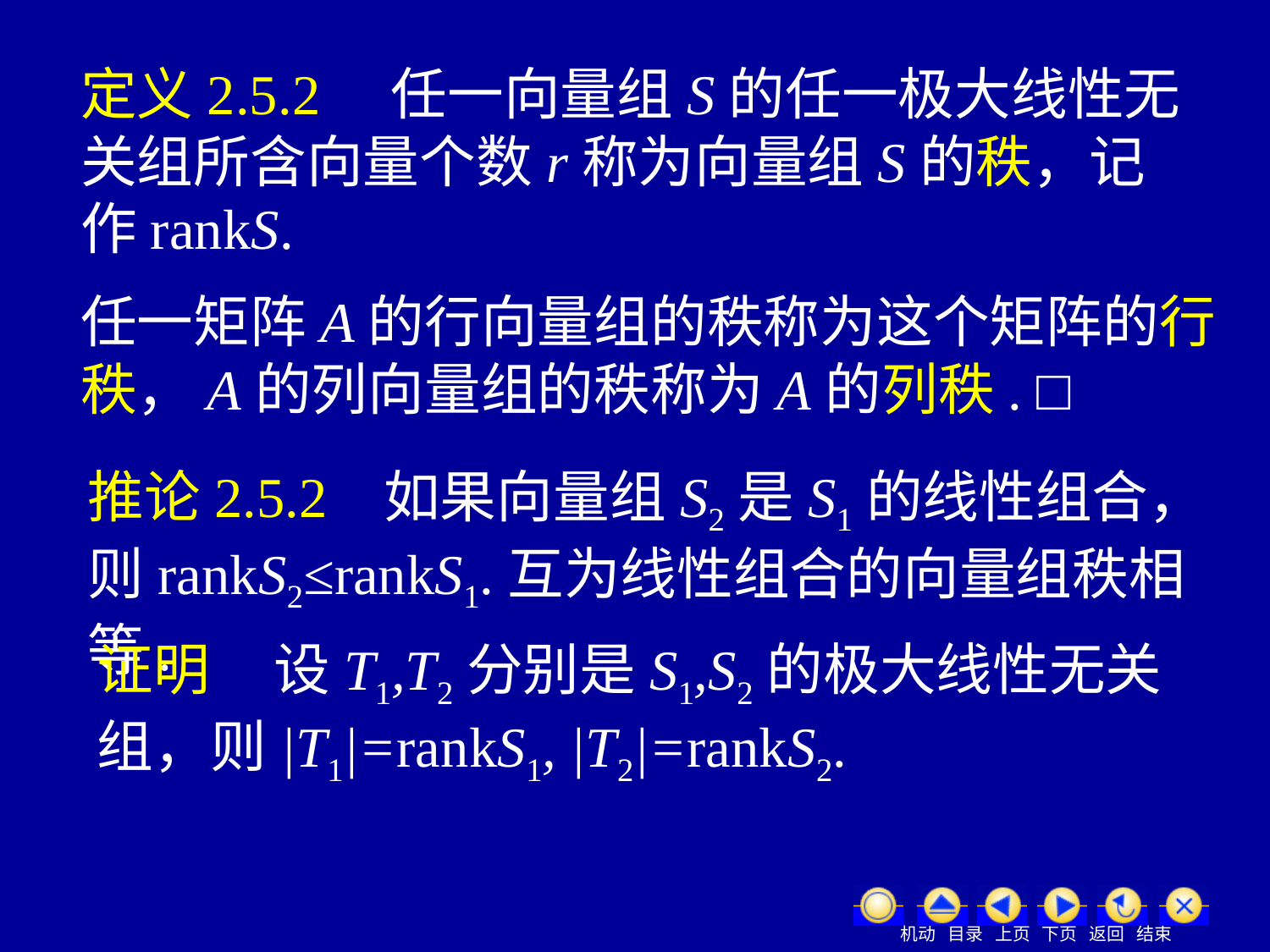

定义2.5.2    任一向量组S的任一极大线性无关组所含向量个数r称为向量组S的秩，记作rankS.
任一矩阵A的行向量组的秩称为这个矩阵的行秩，A的列向量组的秩称为A的列秩. □
推论2.5.2   如果向量组S2是S1的线性组合，则rankS2≤rankS1.互为线性组合的向量组秩相等.
证明     设T1,T2分别是S1,S2的极大线性无关组，则|T1|=rankS1, |T2|=rankS2.